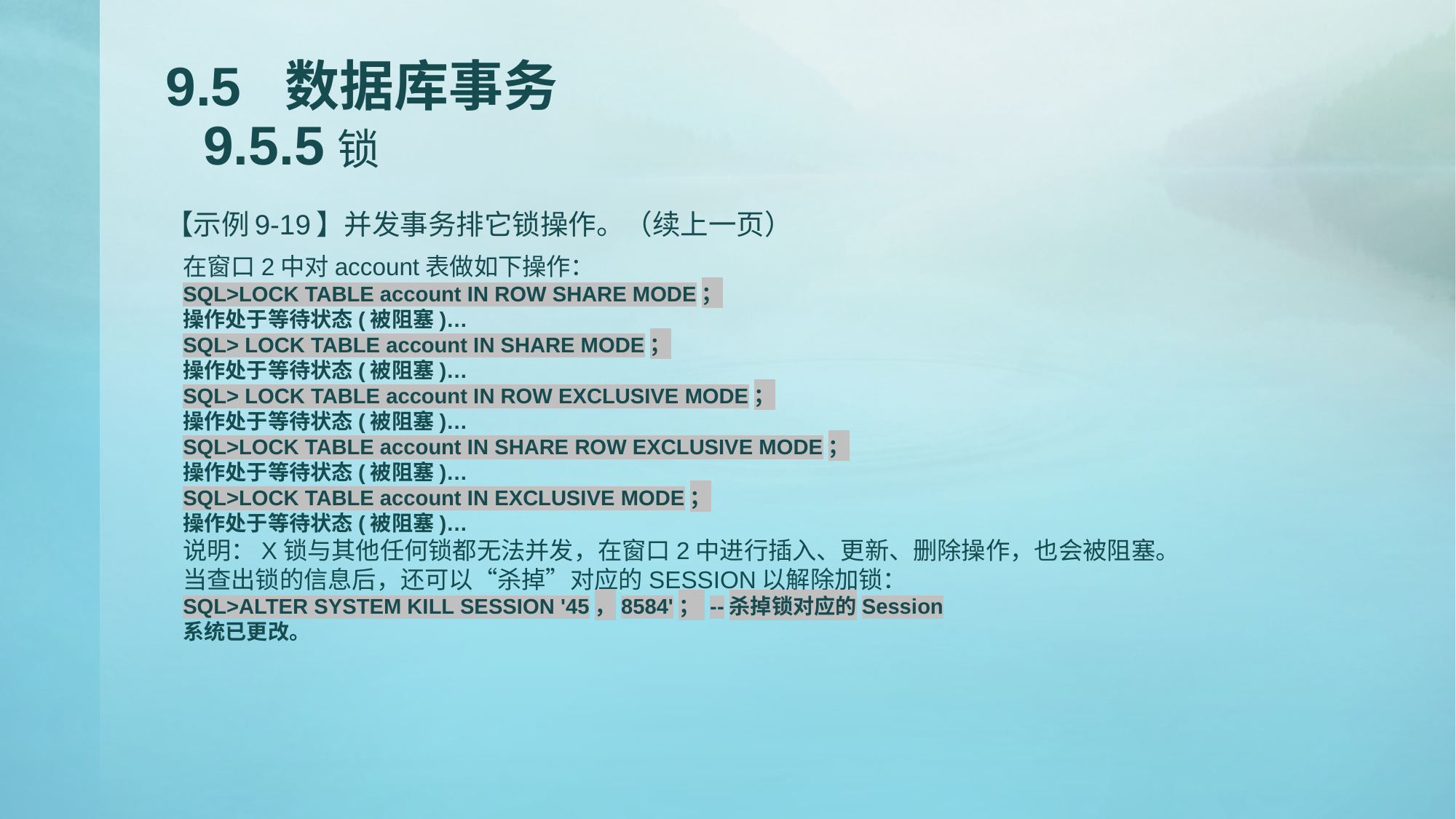

# 9.5  数据库事务 9.5.5锁
【示例9-19】并发事务排它锁操作。（续上一页）
在窗口2中对account表做如下操作：
SQL>LOCK TABLE account IN ROW SHARE MODE；
操作处于等待状态(被阻塞)…
SQL> LOCK TABLE account IN SHARE MODE；
操作处于等待状态(被阻塞)…
SQL> LOCK TABLE account IN ROW EXCLUSIVE MODE；
操作处于等待状态(被阻塞)…
SQL>LOCK TABLE account IN SHARE ROW EXCLUSIVE MODE；
操作处于等待状态(被阻塞)…
SQL>LOCK TABLE account IN EXCLUSIVE MODE；
操作处于等待状态(被阻塞)…
说明：X锁与其他任何锁都无法并发，在窗口2中进行插入、更新、删除操作，也会被阻塞。
当查出锁的信息后，还可以“杀掉”对应的SESSION以解除加锁：
SQL>ALTER SYSTEM KILL SESSION '45，8584'； --杀掉锁对应的Session
系统已更改。